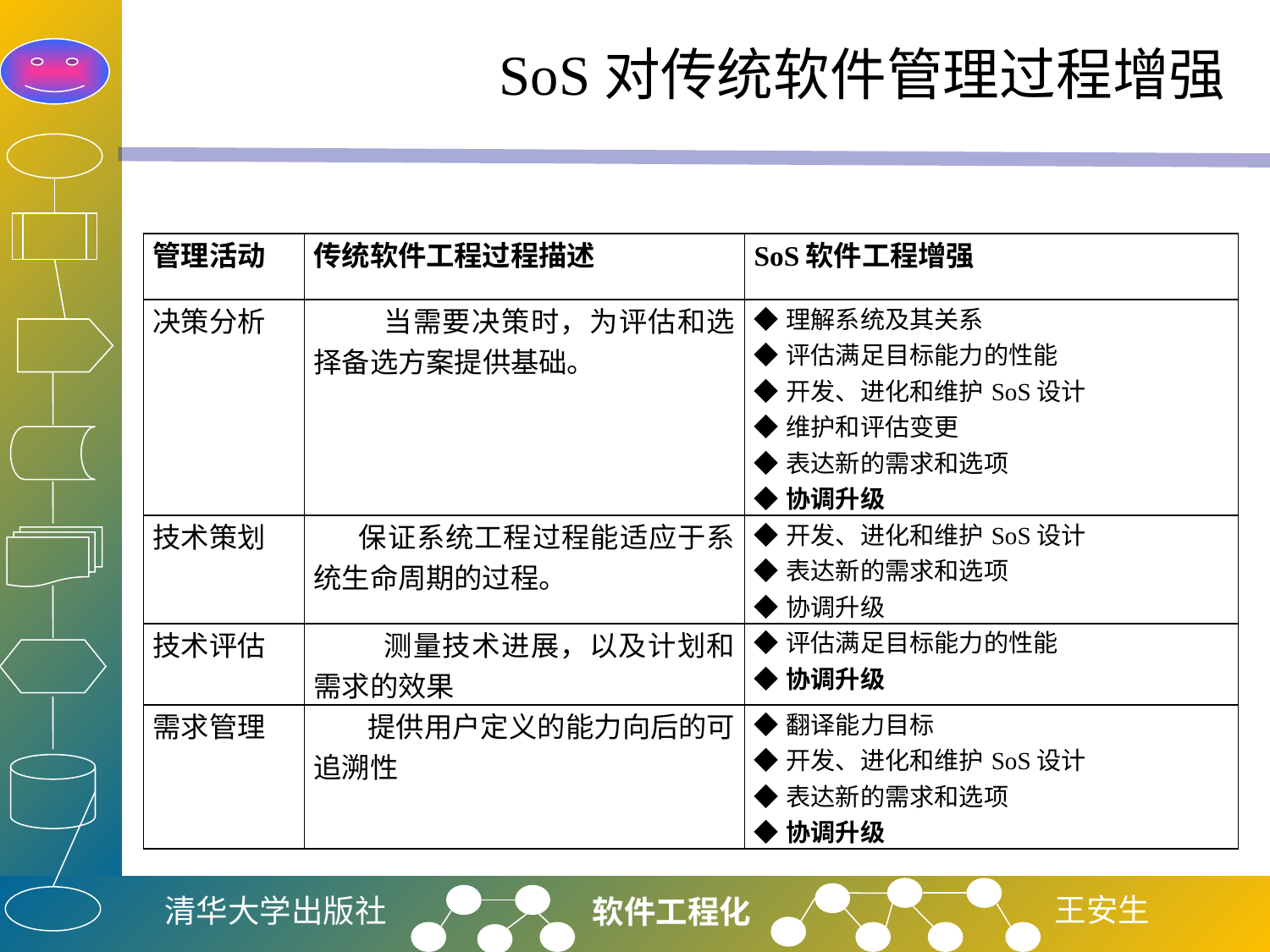

# SoS对传统软件管理过程增强
| 管理活动 | 传统软件工程过程描述 | SoS软件工程增强 |
| --- | --- | --- |
| 决策分析 | 当需要决策时，为评估和选择备选方案提供基础。 | ◆理解系统及其关系 ◆评估满足目标能力的性能 ◆开发、进化和维护SoS设计 ◆维护和评估变更 ◆表达新的需求和选项 ◆协调升级 |
| 技术策划 | 保证系统工程过程能适应于系统生命周期的过程。 | ◆开发、进化和维护SoS设计 ◆表达新的需求和选项 ◆协调升级 |
| 技术评估 | 测量技术进展，以及计划和需求的效果 | ◆评估满足目标能力的性能 ◆协调升级 |
| 需求管理 | 提供用户定义的能力向后的可追溯性 | ◆翻译能力目标 ◆开发、进化和维护SoS设计 ◆表达新的需求和选项 ◆协调升级 |